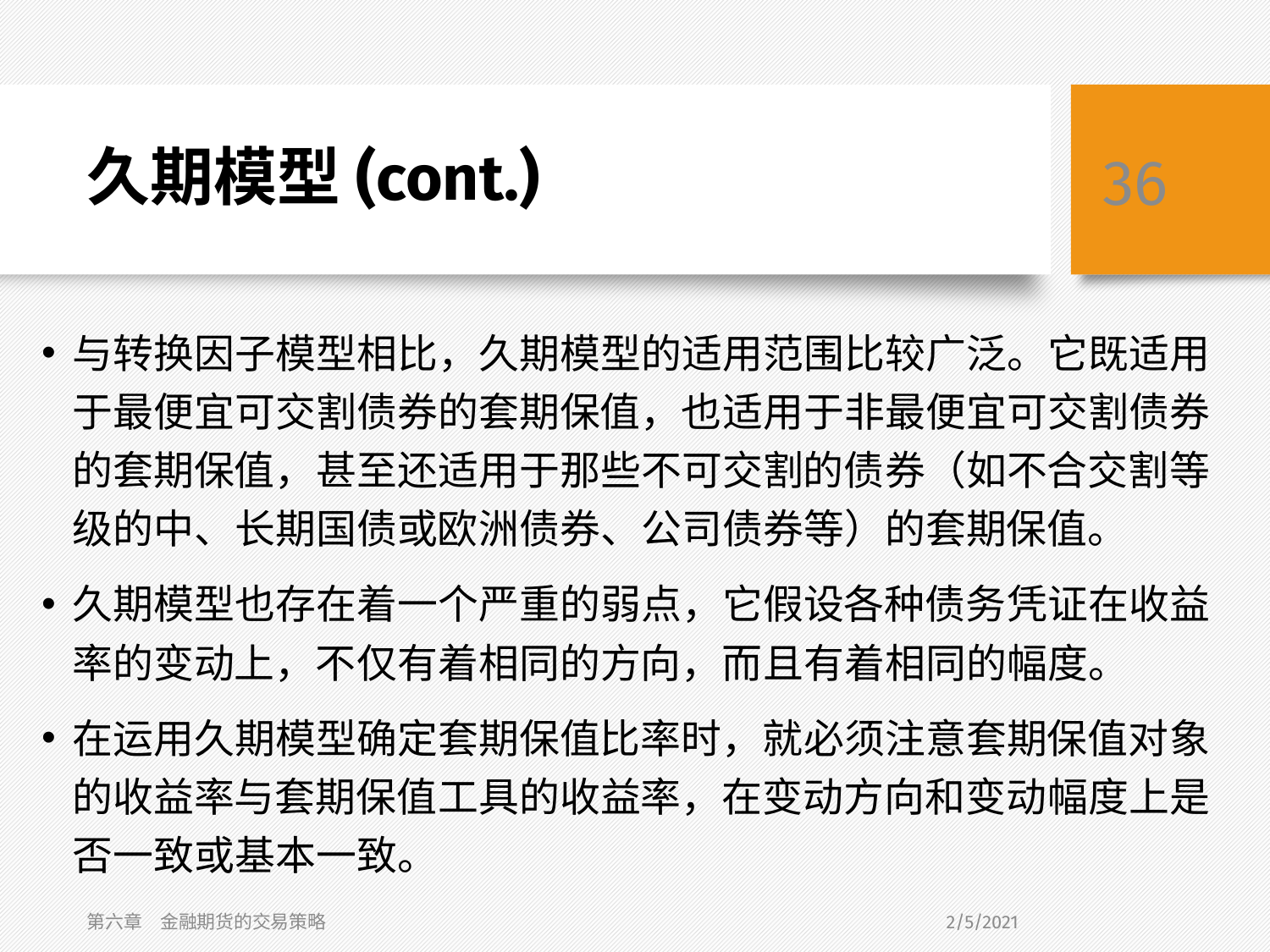

# 久期模型(cont.)
36
与转换因子模型相比，久期模型的适用范围比较广泛。它既适用于最便宜可交割债券的套期保值，也适用于非最便宜可交割债券的套期保值，甚至还适用于那些不可交割的债券（如不合交割等级的中、长期国债或欧洲债券、公司债券等）的套期保值。
久期模型也存在着一个严重的弱点，它假设各种债务凭证在收益率的变动上，不仅有着相同的方向，而且有着相同的幅度。
在运用久期模型确定套期保值比率时，就必须注意套期保值对象的收益率与套期保值工具的收益率，在变动方向和变动幅度上是否一致或基本一致。
2/5/2021
第六章　金融期货的交易策略